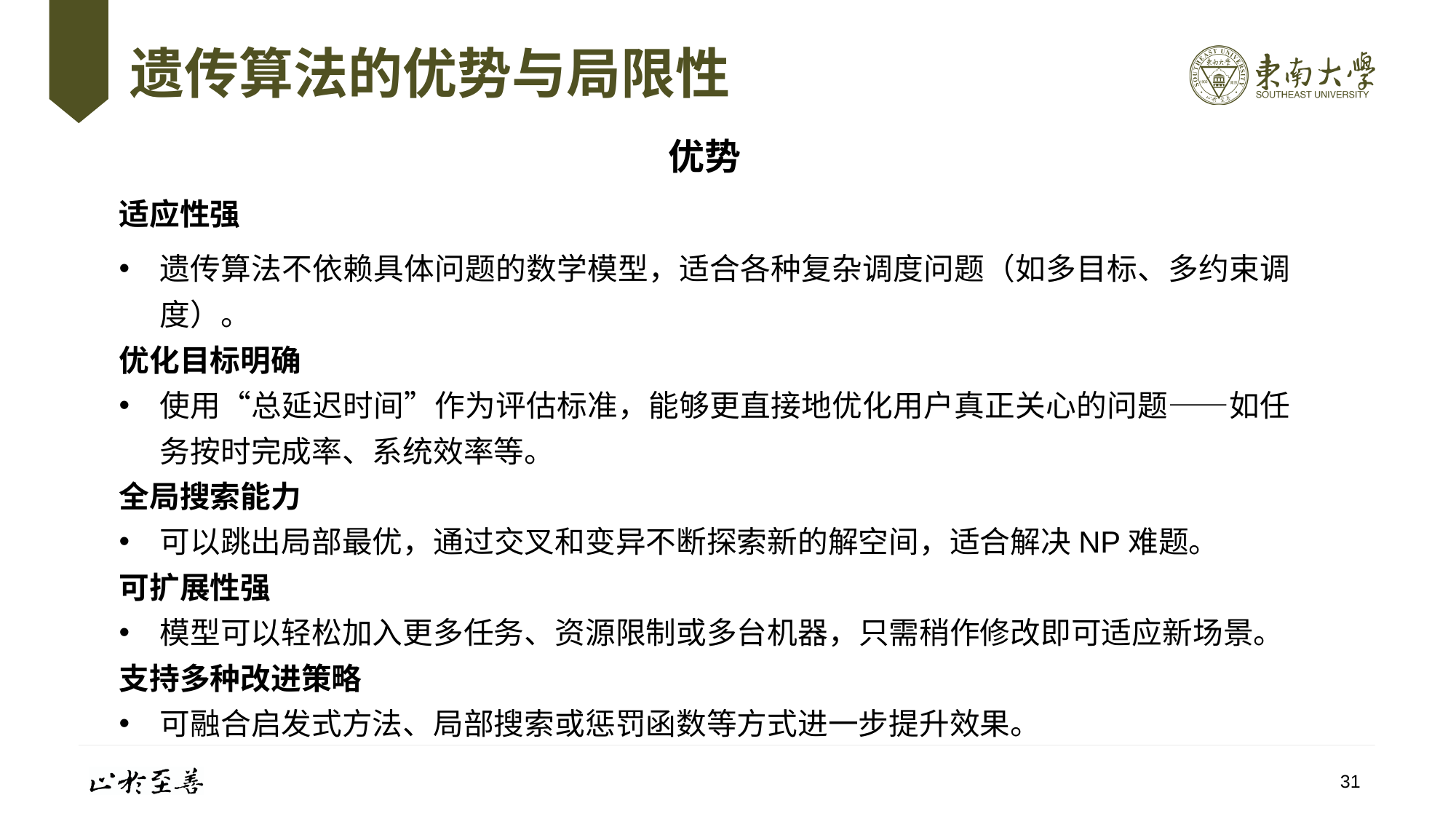

# 遗传算法的优势与局限性
优势
适应性强
遗传算法不依赖具体问题的数学模型，适合各种复杂调度问题（如多目标、多约束调度）。
优化目标明确
使用“总延迟时间”作为评估标准，能够更直接地优化用户真正关心的问题——如任务按时完成率、系统效率等。
全局搜索能力
可以跳出局部最优，通过交叉和变异不断探索新的解空间，适合解决NP难题。
可扩展性强
模型可以轻松加入更多任务、资源限制或多台机器，只需稍作修改即可适应新场景。
支持多种改进策略
可融合启发式方法、局部搜索或惩罚函数等方式进一步提升效果。
31